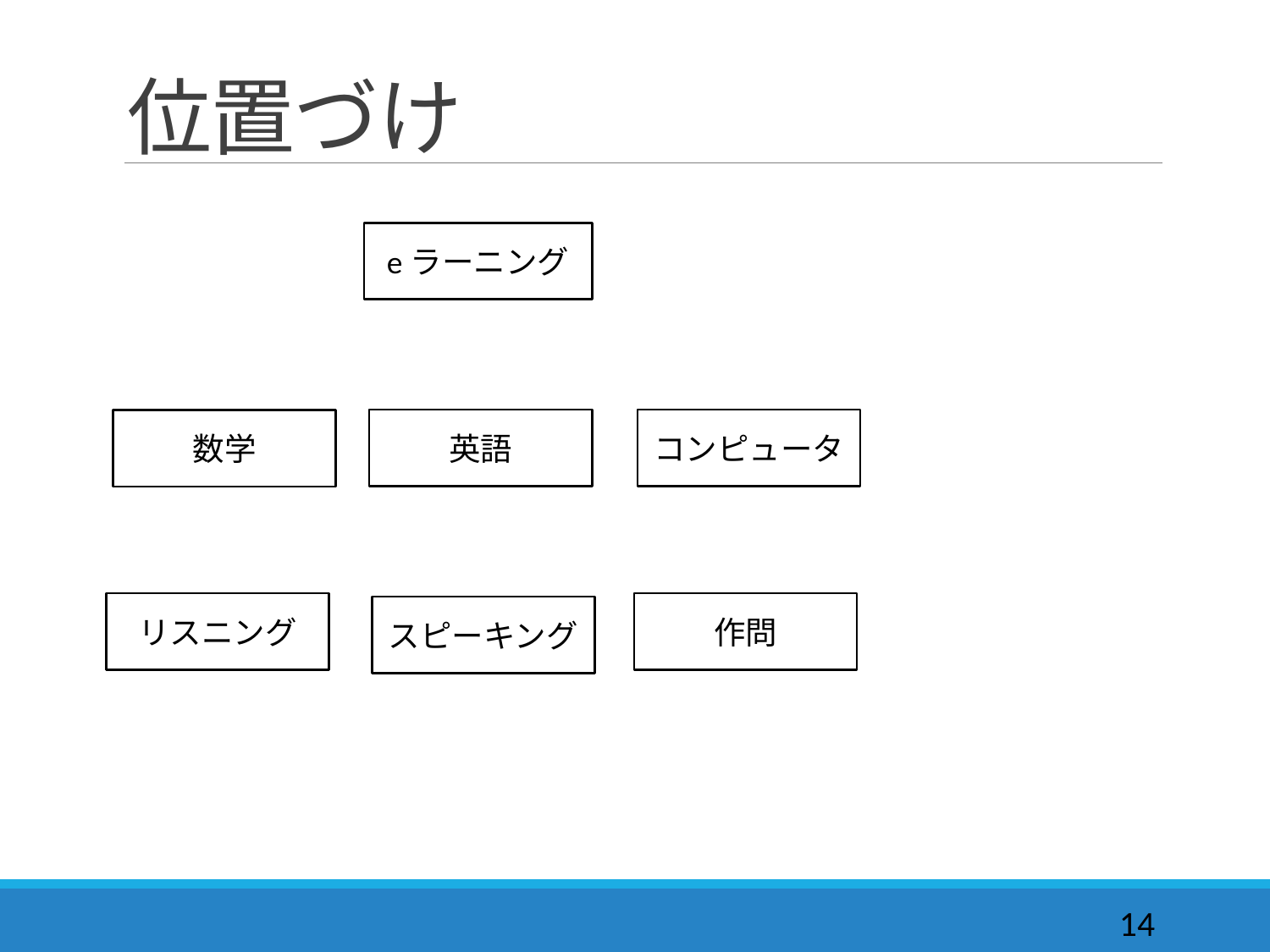

# 位置づけ

eラーニング
英語
コンピュータ
数学
リスニング
作問
スピーキング
14